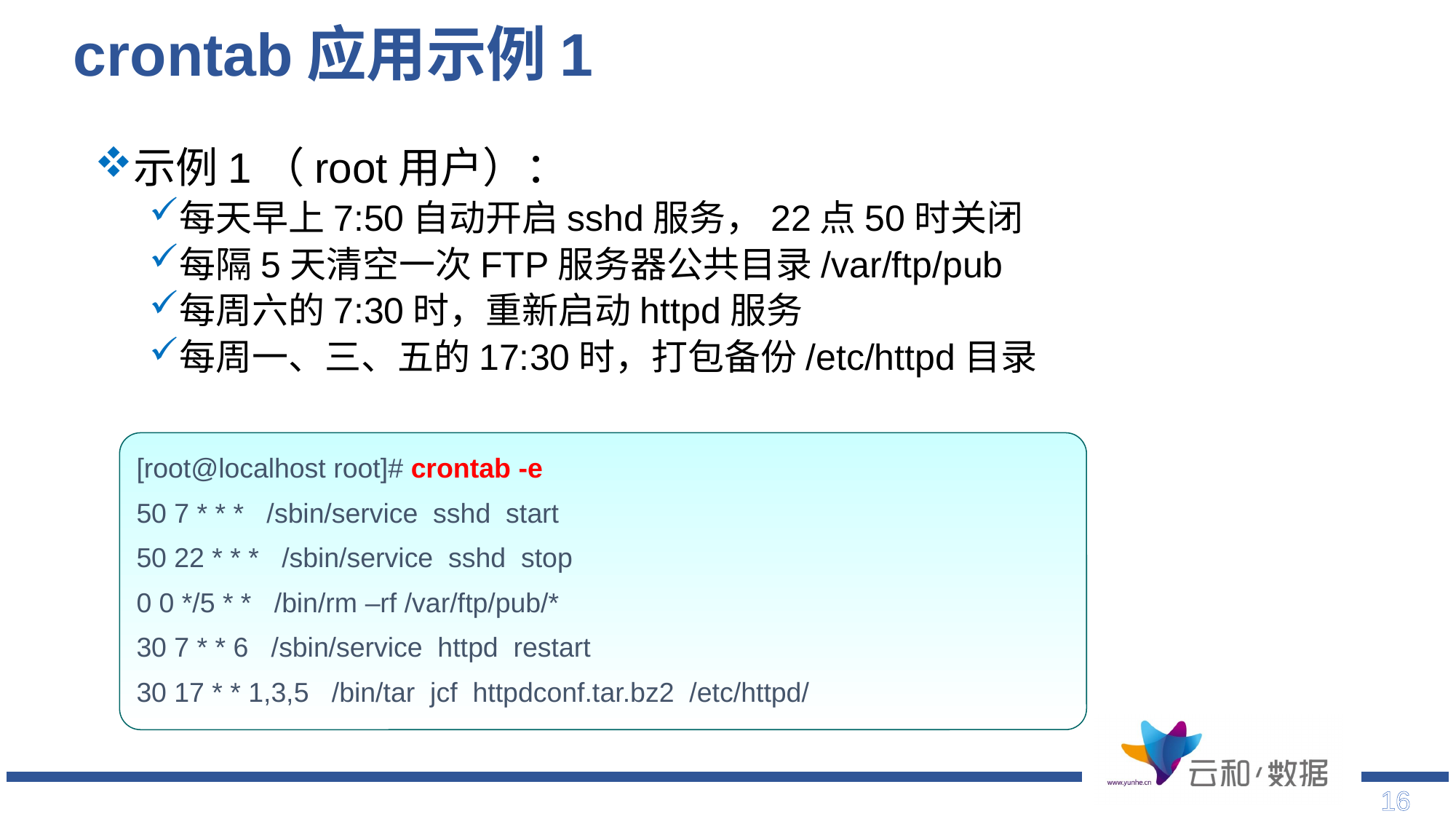

# crontab应用示例1
示例1（root用户）：
每天早上7:50自动开启sshd服务，22点50时关闭
每隔5天清空一次FTP服务器公共目录/var/ftp/pub
每周六的7:30时，重新启动httpd服务
每周一、三、五的17:30时，打包备份/etc/httpd目录
[root@localhost root]# crontab -e
50 7 * * *   /sbin/service  sshd  start
50 22 * * *   /sbin/service  sshd  stop
0 0 */5 * *   /bin/rm –rf /var/ftp/pub/*
30 7 * * 6   /sbin/service  httpd  restart
30 17 * * 1,3,5   /bin/tar  jcf  httpdconf.tar.bz2  /etc/httpd/